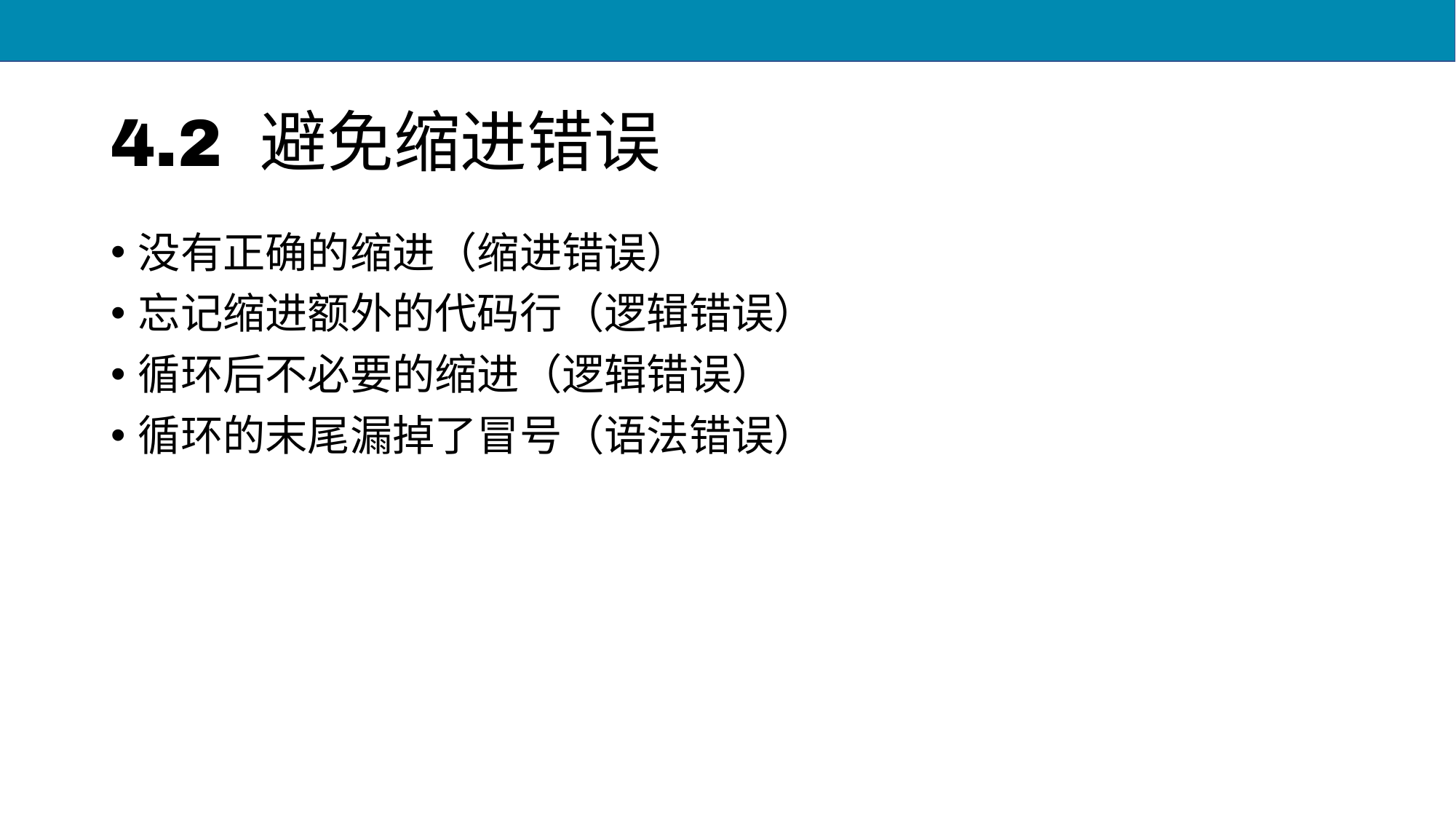

# 4.2 避免缩进错误
没有正确的缩进（缩进错误）
忘记缩进额外的代码行（逻辑错误）
循环后不必要的缩进（逻辑错误）
循环的末尾漏掉了冒号（语法错误）